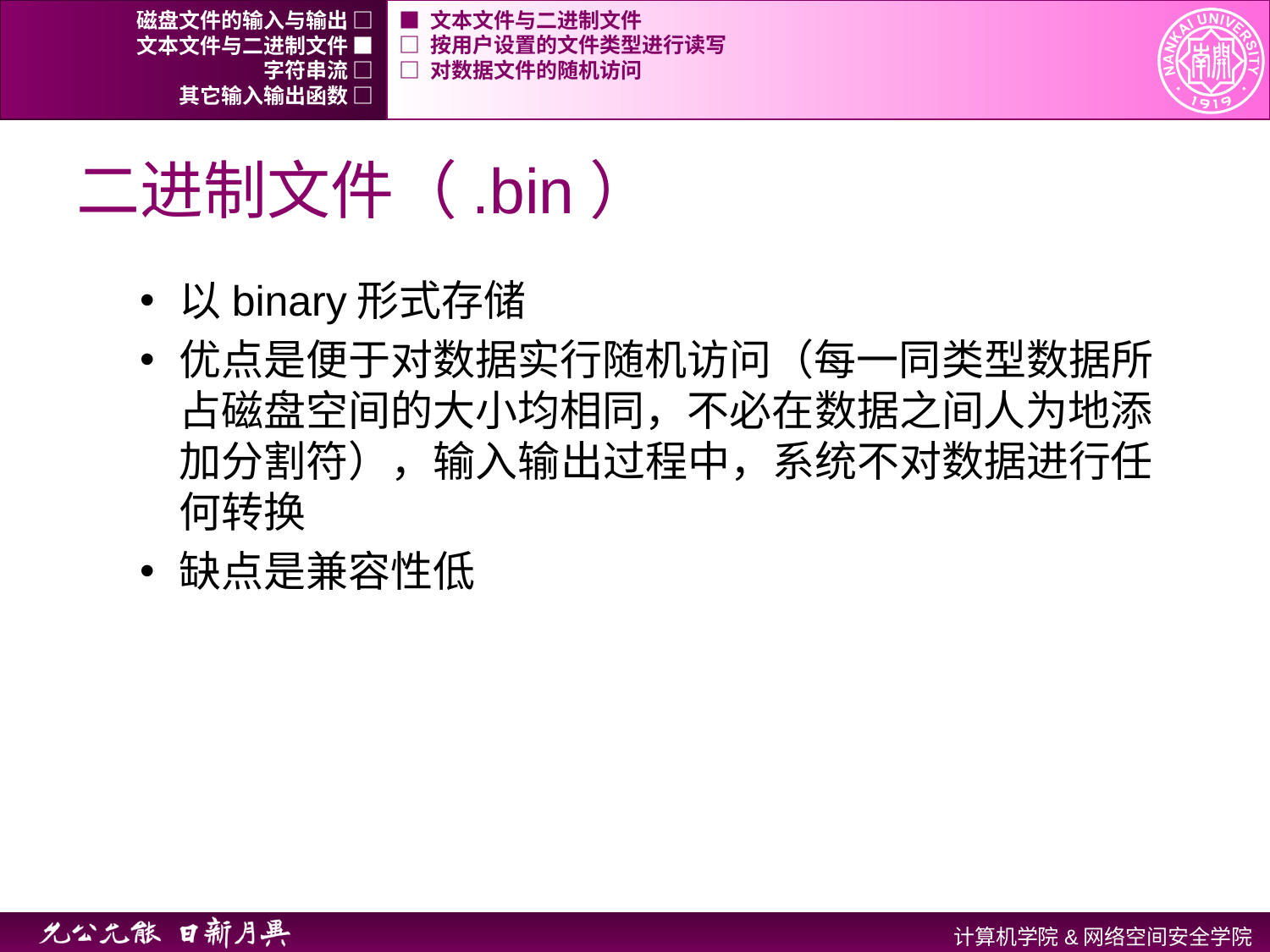

磁盘文件的输入与输出 □
■ 文本文件与二进制文件
文本文件与二进制文件 ■
□ 按用户设置的文件类型进行读写
字符串流 □
□ 对数据文件的随机访问
其它输入输出函数 □
# 二进制文件（.bin）
以binary形式存储
优点是便于对数据实行随机访问（每一同类型数据所占磁盘空间的大小均相同，不必在数据之间人为地添加分割符），输入输出过程中，系统不对数据进行任何转换
缺点是兼容性低